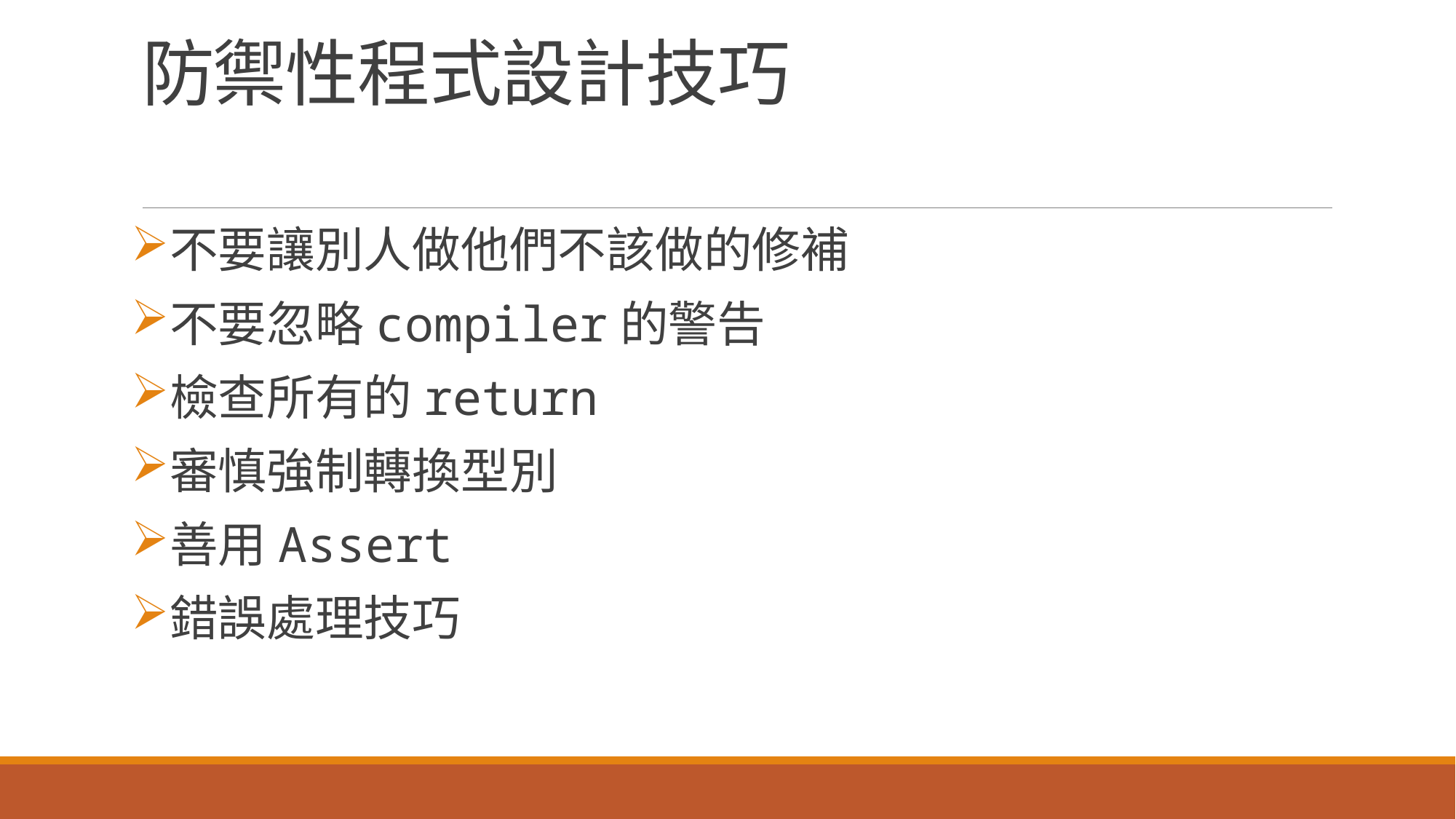

# 防禦性程式設計技巧
不要讓別人做他們不該做的修補
不要忽略compiler的警告
檢查所有的return
審慎強制轉換型別
善用Assert
錯誤處理技巧